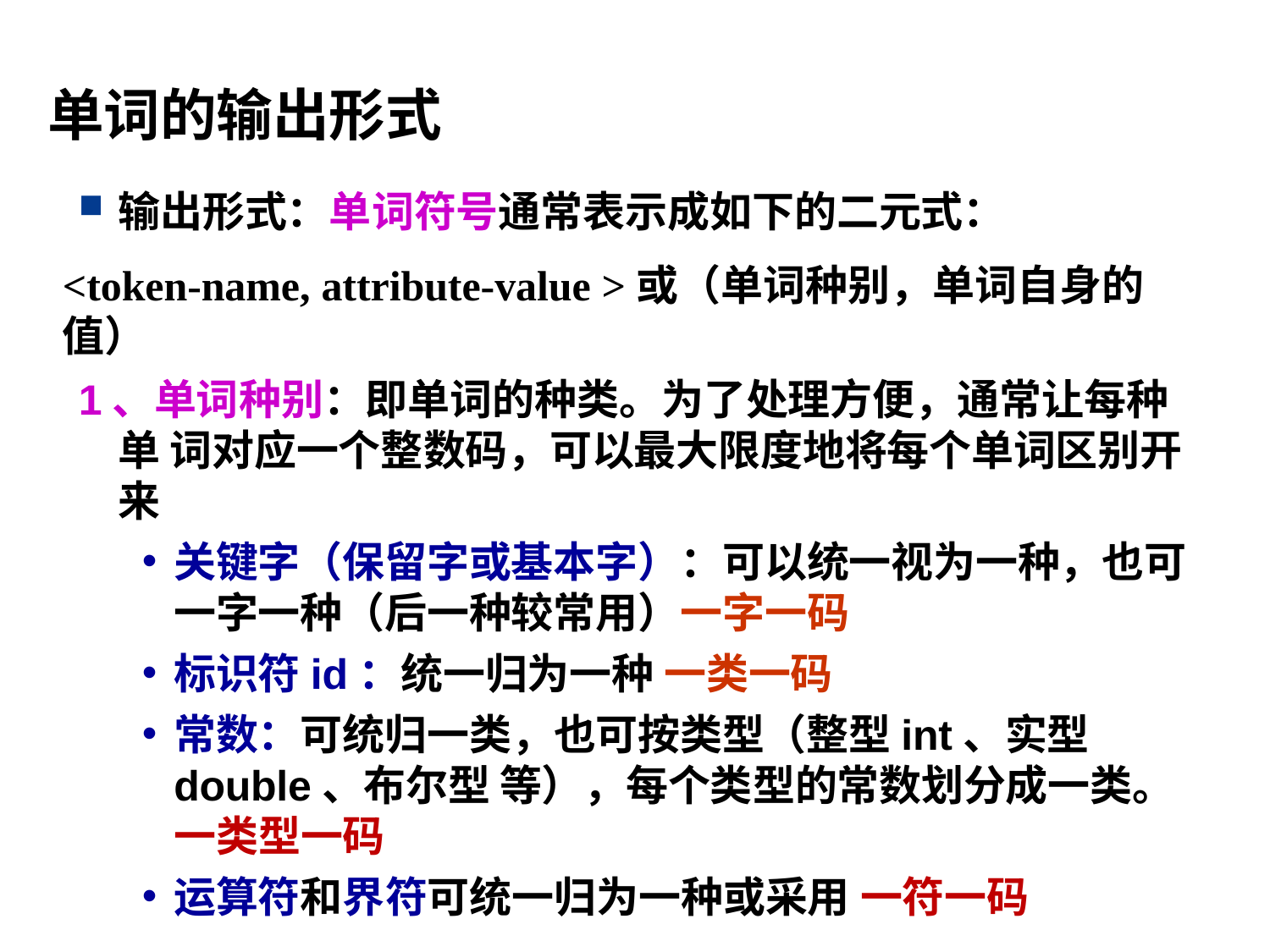

# 单词的输出形式
输出形式：单词符号通常表示成如下的二元式：
<token-name, attribute-value >或（单词种别，单词自身的值）
1、单词种别：即单词的种类。为了处理方便，通常让每种单 词对应一个整数码，可以最大限度地将每个单词区别开来
关键字（保留字或基本字）：可以统一视为一种，也可 一字一种（后一种较常用）一字一码
标识符id：统一归为一种 一类一码
常数：可统归一类，也可按类型（整型int、实型double、布尔型 等），每个类型的常数划分成一类。一类型一码
运算符和界符可统一归为一种或采用 一符一码